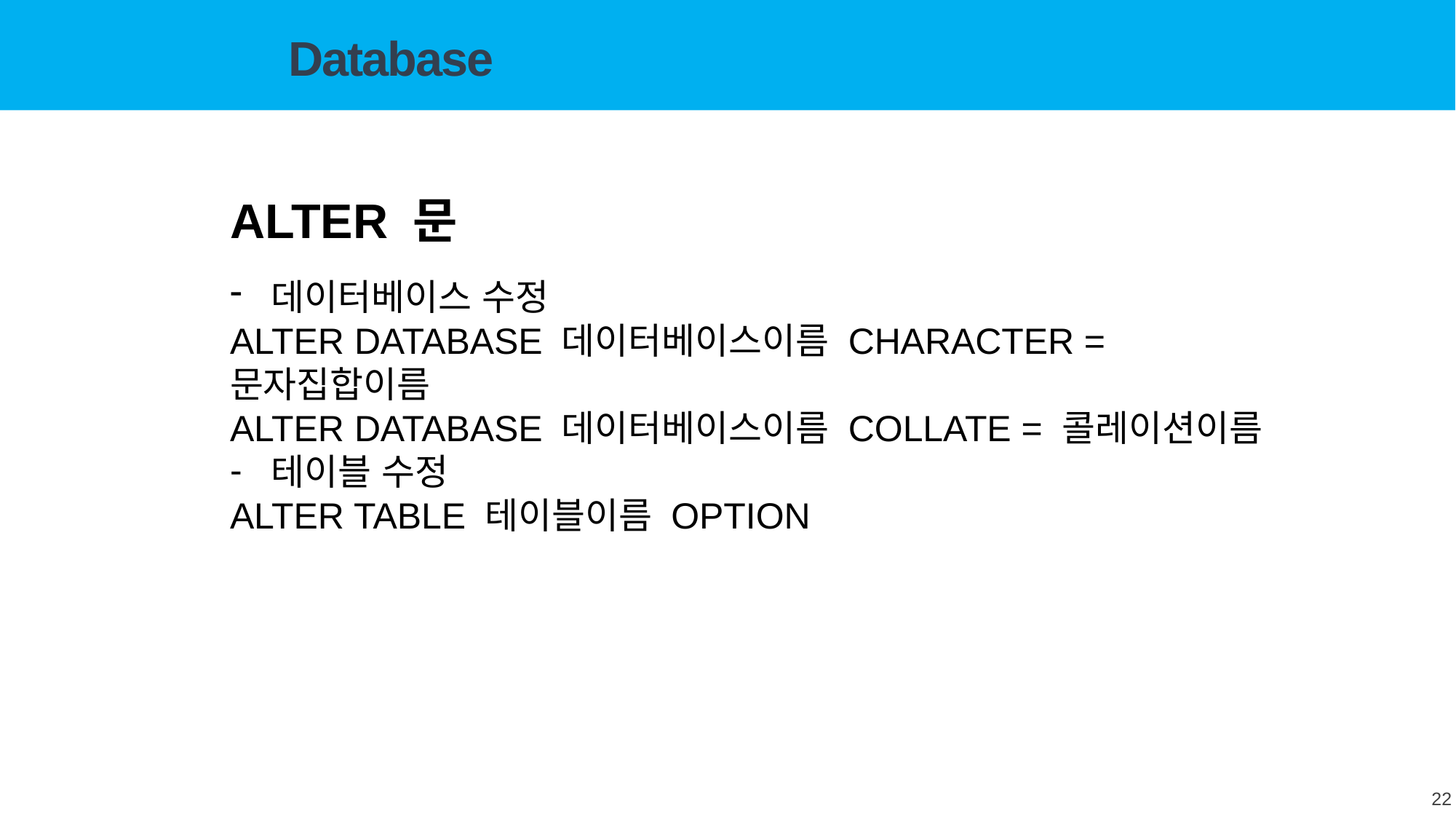

Database
ALTER 문
데이터베이스 수정
ALTER DATABASE 데이터베이스이름 CHARACTER = 문자집합이름
ALTER DATABASE 데이터베이스이름 COLLATE = 콜레이션이름
테이블 수정
ALTER TABLE 테이블이름 OPTION